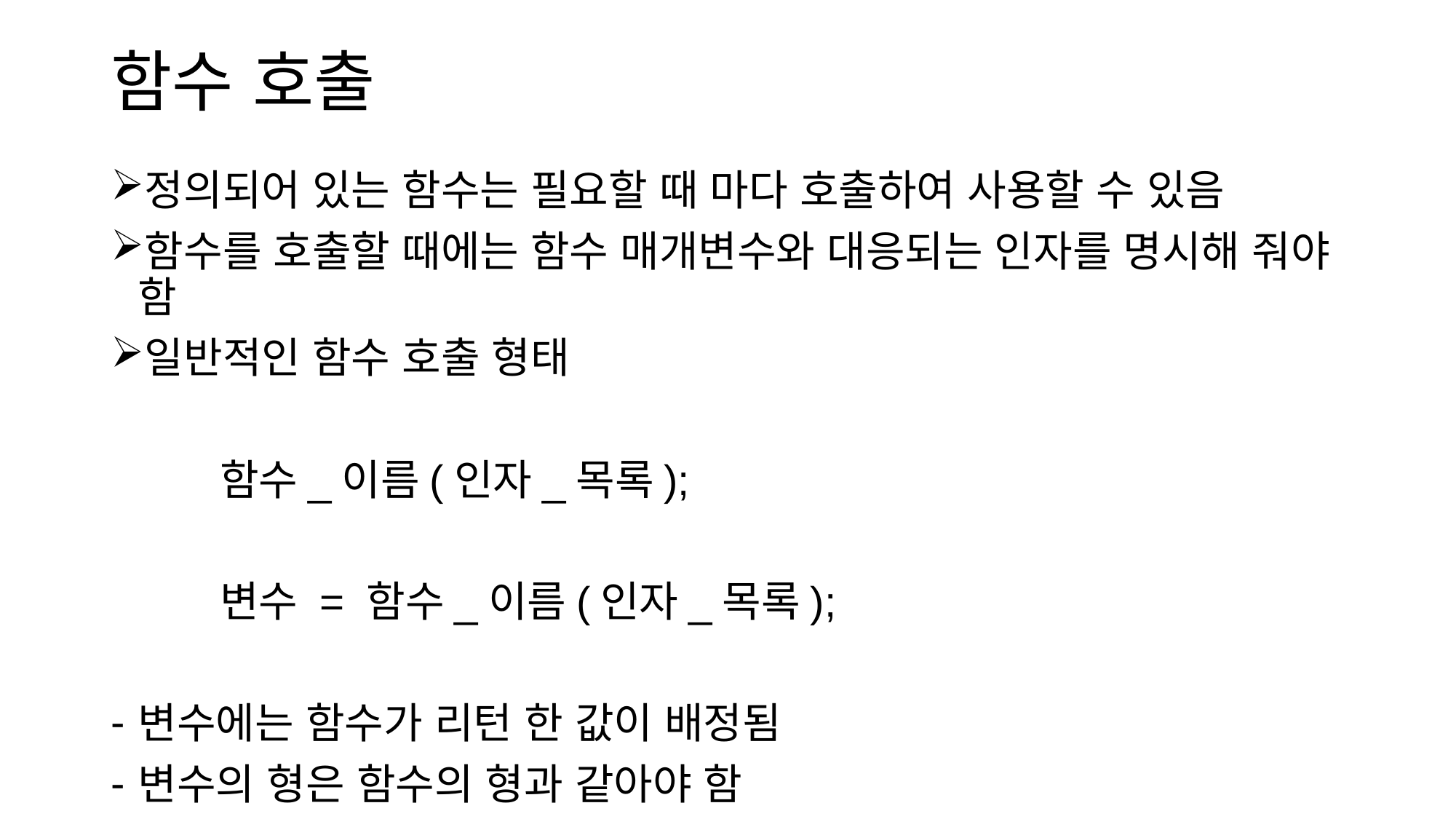

# 함수 호출
정의되어 있는 함수는 필요할 때 마다 호출하여 사용할 수 있음
함수를 호출할 때에는 함수 매개변수와 대응되는 인자를 명시해 줘야 함
일반적인 함수 호출 형태

	함수_이름(인자_목록);

	변수 = 함수_이름(인자_목록);

변수에는 함수가 리턴 한 값이 배정됨
변수의 형은 함수의 형과 같아야 함